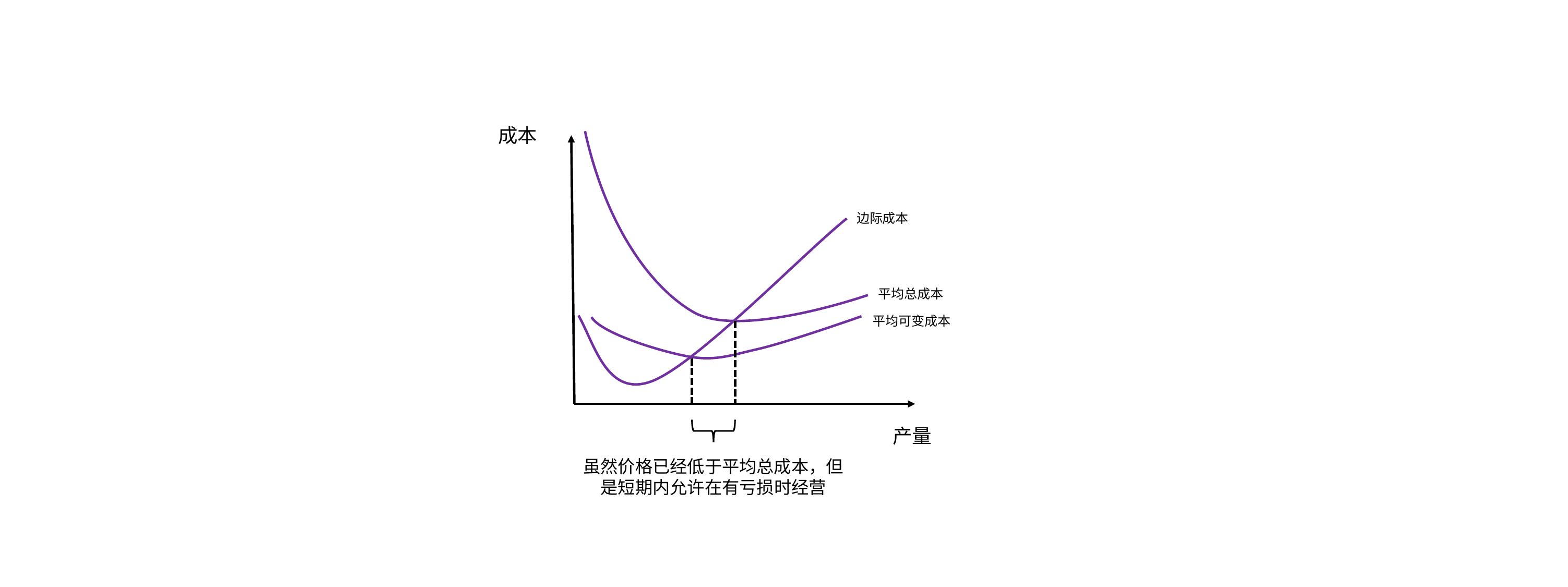

成本
产量

边际成本

平均总成本
平均可变成本

虽然价格已经低于平均总成本，但是短期内允许在有亏损时经营